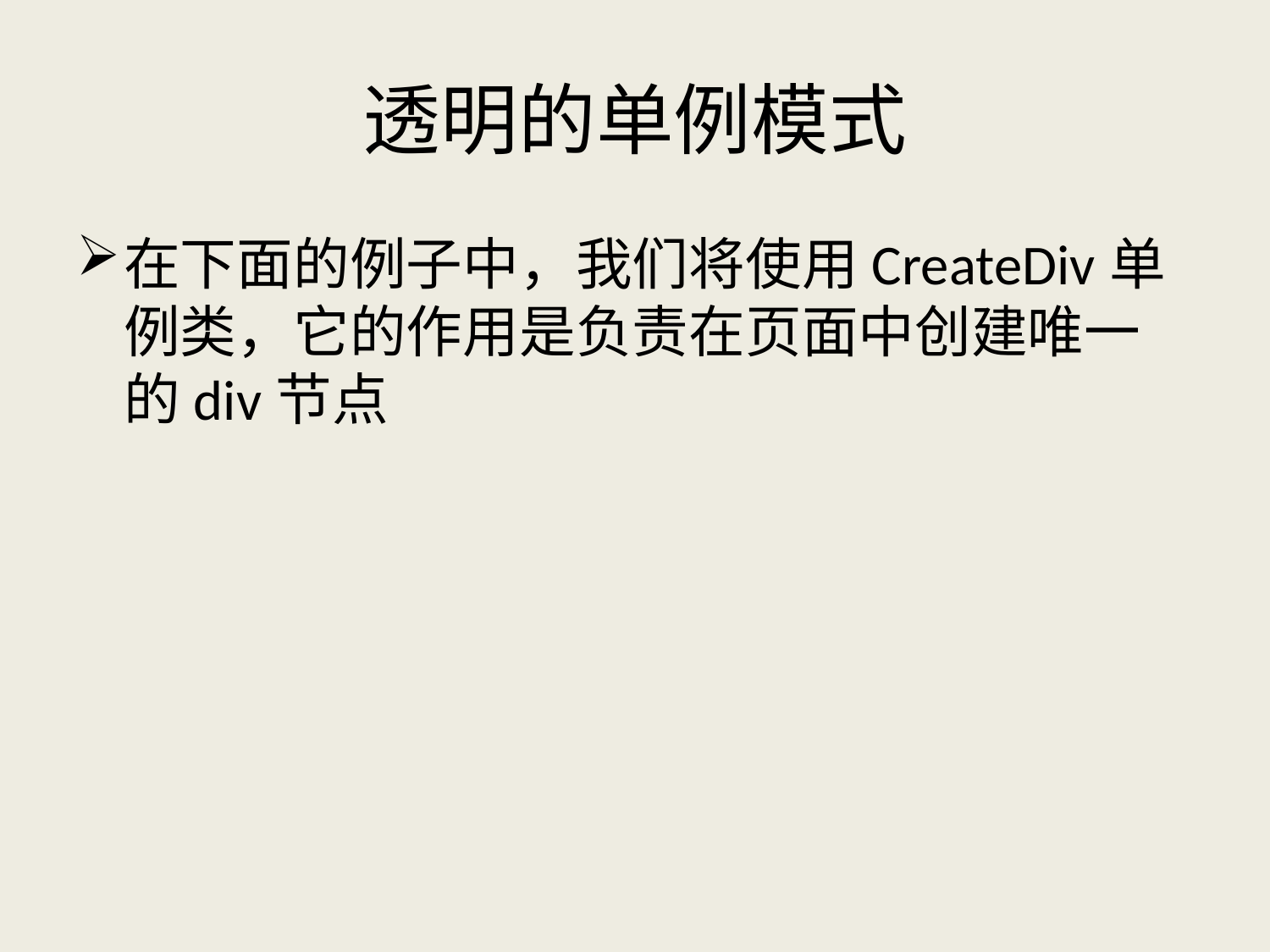

# 透明的单例模式
在下面的例子中，我们将使用CreateDiv单例类，它的作用是负责在页面中创建唯一的div节点